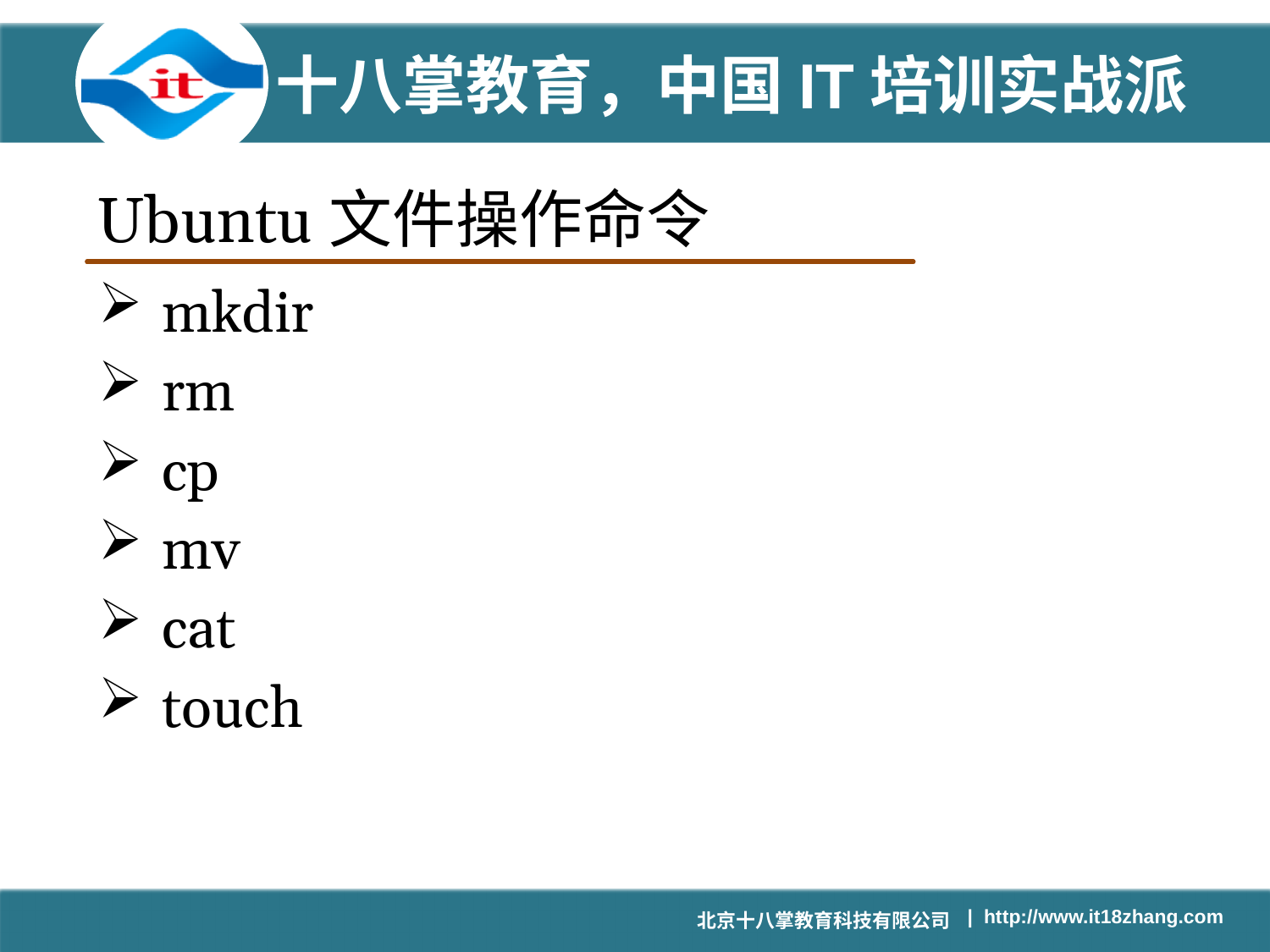

# Ubuntu文件操作命令
mkdir
rm
cp
mv
cat
touch